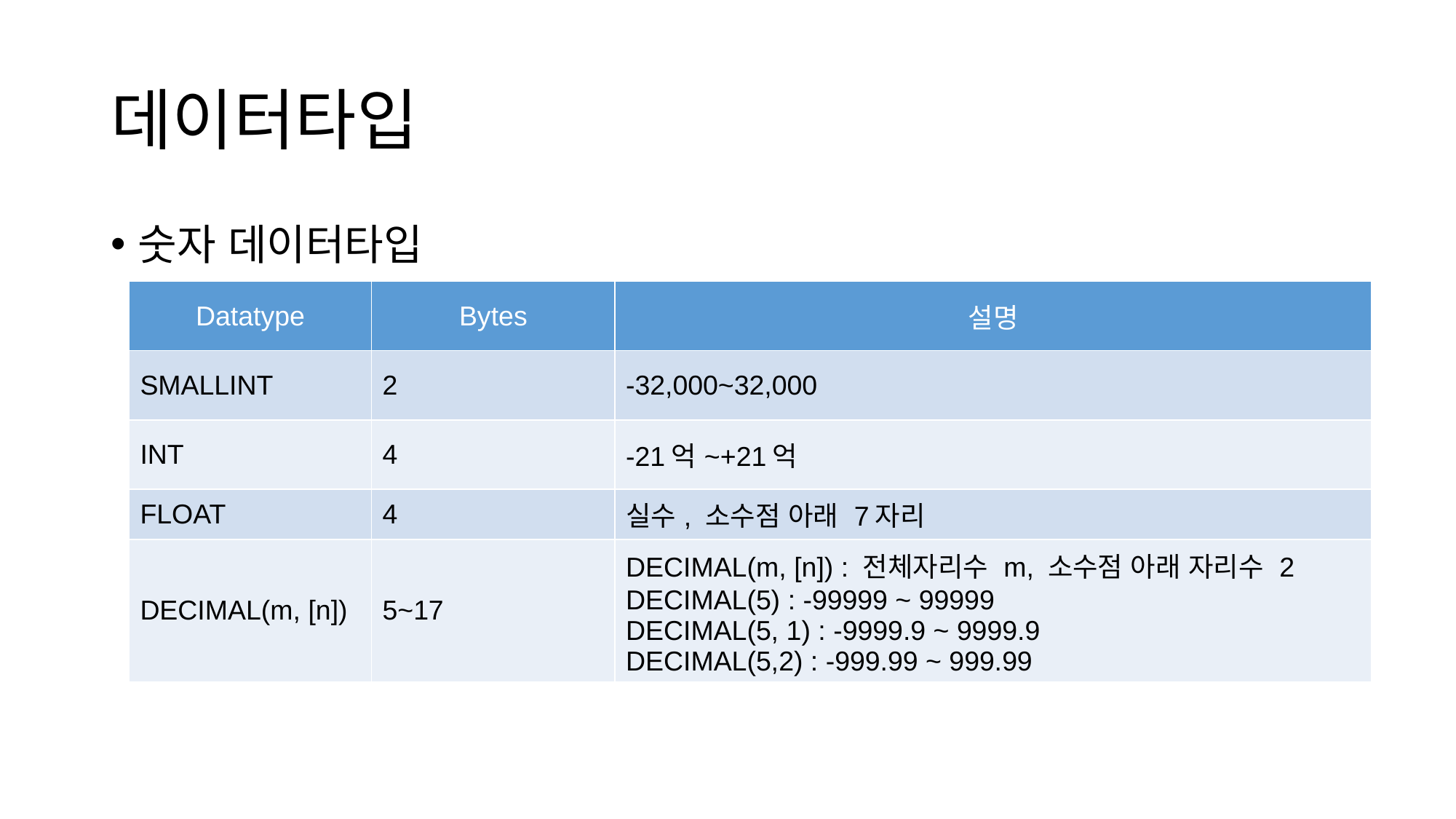

# 데이터타입
숫자 데이터타입

| Datatype | Bytes | 설명 |
| --- | --- | --- |
| SMALLINT | 2 | -32,000~32,000 |
| INT | 4 | -21억~+21억 |
| FLOAT | 4 | 실수, 소수점 아래 7자리 |
| DECIMAL(m, [n]) | 5~17 | DECIMAL(m, [n]) : 전체자리수 m, 소수점 아래 자리수 2 DECIMAL(5) : -99999 ~ 99999 DECIMAL(5, 1) : -9999.9 ~ 9999.9 DECIMAL(5,2) : -999.99 ~ 999.99 |